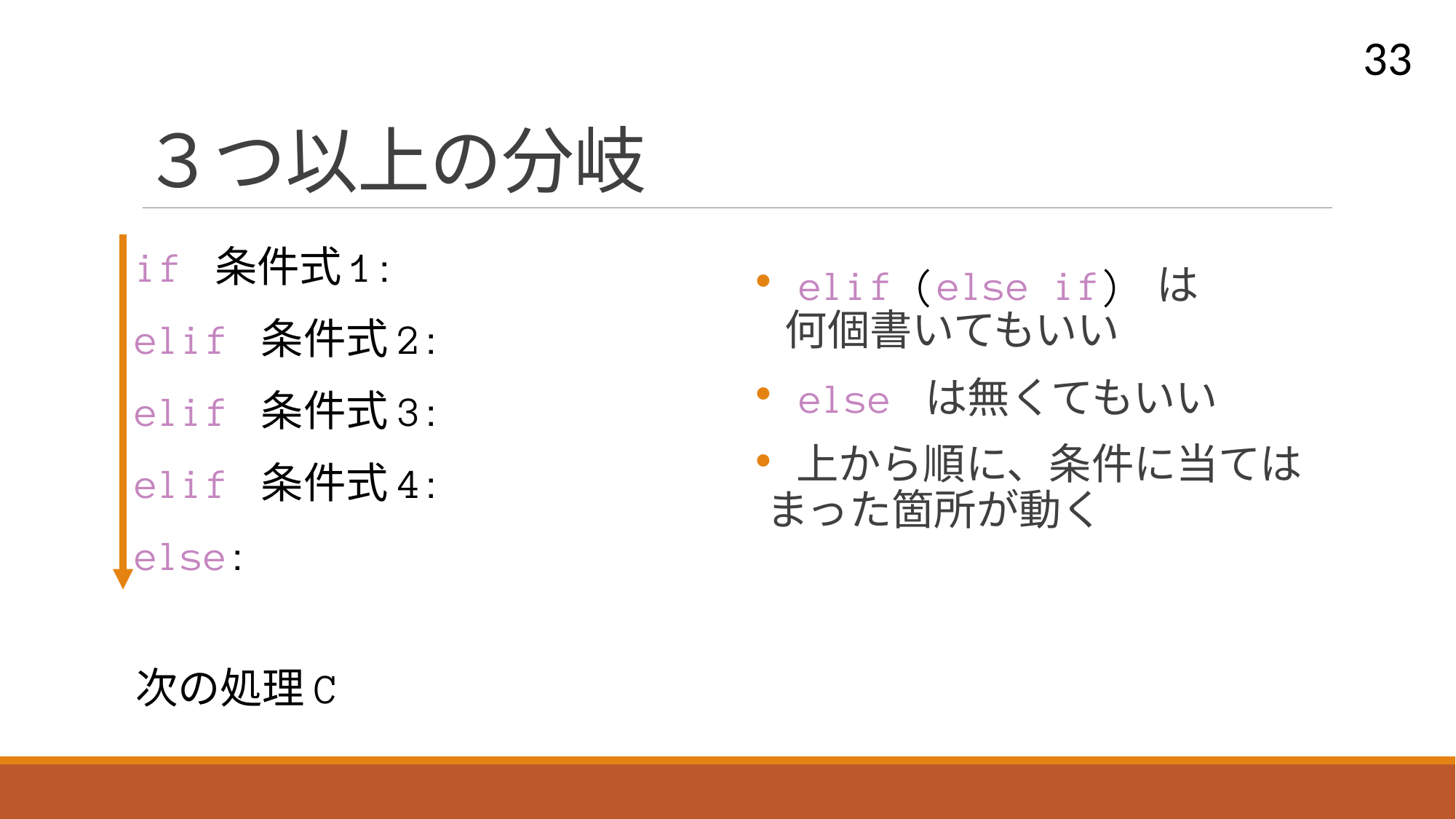

# ３つ以上の分岐
33
if 条件式1:
elif 条件式2:
elif 条件式3:
elif 条件式4:
else:

次の処理C
 elif (else if) は
  何個書いてもいい
 else は無くてもいい
 上から順に、条件に当てはまった箇所が動く